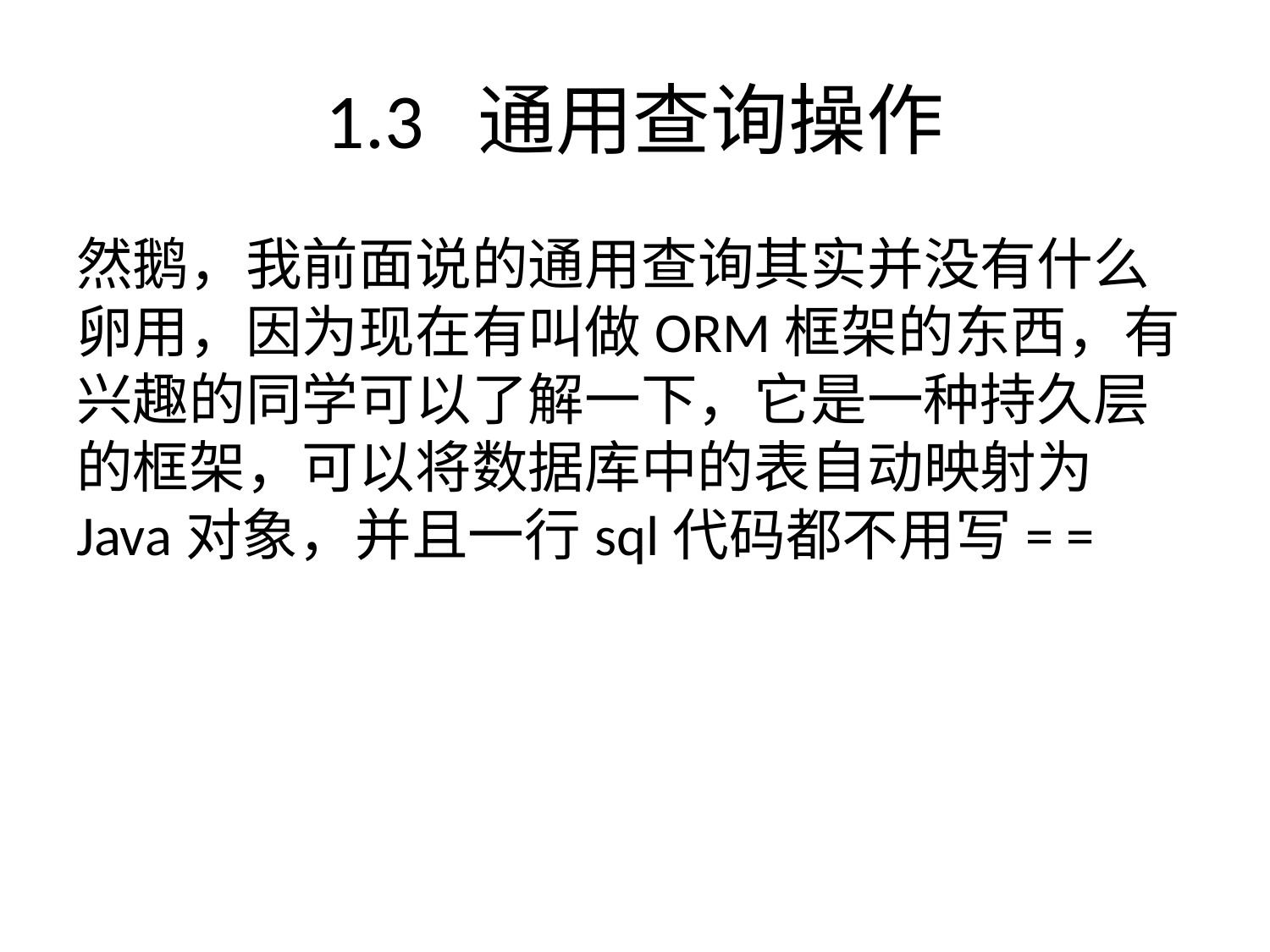

# 1.3  通用查询操作
然鹅，我前面说的通用查询其实并没有什么卵用，因为现在有叫做ORM框架的东西，有兴趣的同学可以了解一下，它是一种持久层的框架，可以将数据库中的表自动映射为Java对象，并且一行sql代码都不用写= =